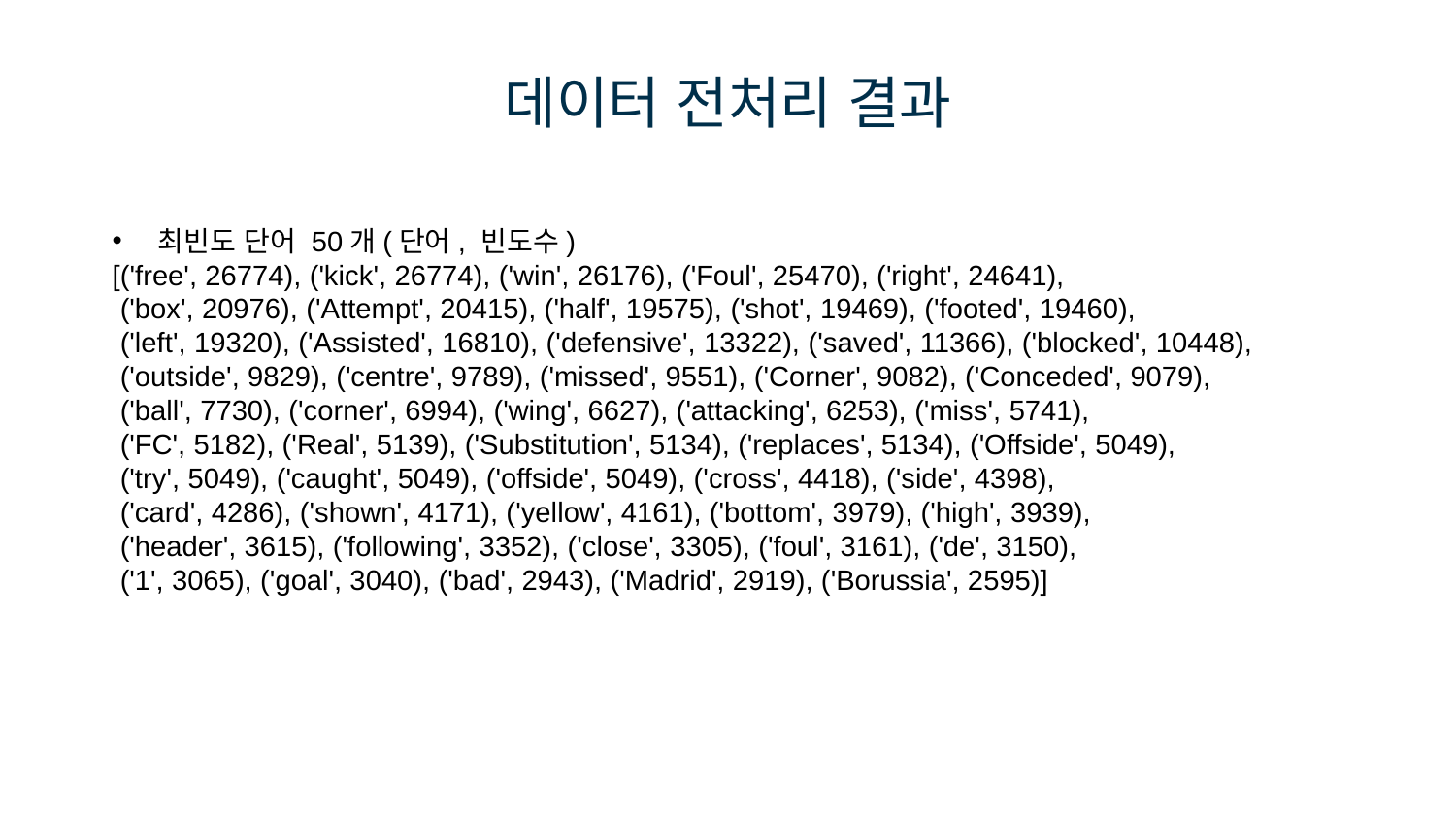

# 데이터 전처리 결과
최빈도 단어 50개(단어, 빈도수)
[('free', 26774), ('kick', 26774), ('win', 26176), ('Foul', 25470), ('right', 24641),
 ('box', 20976), ('Attempt', 20415), ('half', 19575), ('shot', 19469), ('footed', 19460),
 ('left', 19320), ('Assisted', 16810), ('defensive', 13322), ('saved', 11366), ('blocked', 10448),
 ('outside', 9829), ('centre', 9789), ('missed', 9551), ('Corner', 9082), ('Conceded', 9079),
 ('ball', 7730), ('corner', 6994), ('wing', 6627), ('attacking', 6253), ('miss', 5741),
 ('FC', 5182), ('Real', 5139), ('Substitution', 5134), ('replaces', 5134), ('Offside', 5049),
 ('try', 5049), ('caught', 5049), ('offside', 5049), ('cross', 4418), ('side', 4398),
 ('card', 4286), ('shown', 4171), ('yellow', 4161), ('bottom', 3979), ('high', 3939),
 ('header', 3615), ('following', 3352), ('close', 3305), ('foul', 3161), ('de', 3150),
 ('1', 3065), ('goal', 3040), ('bad', 2943), ('Madrid', 2919), ('Borussia', 2595)]